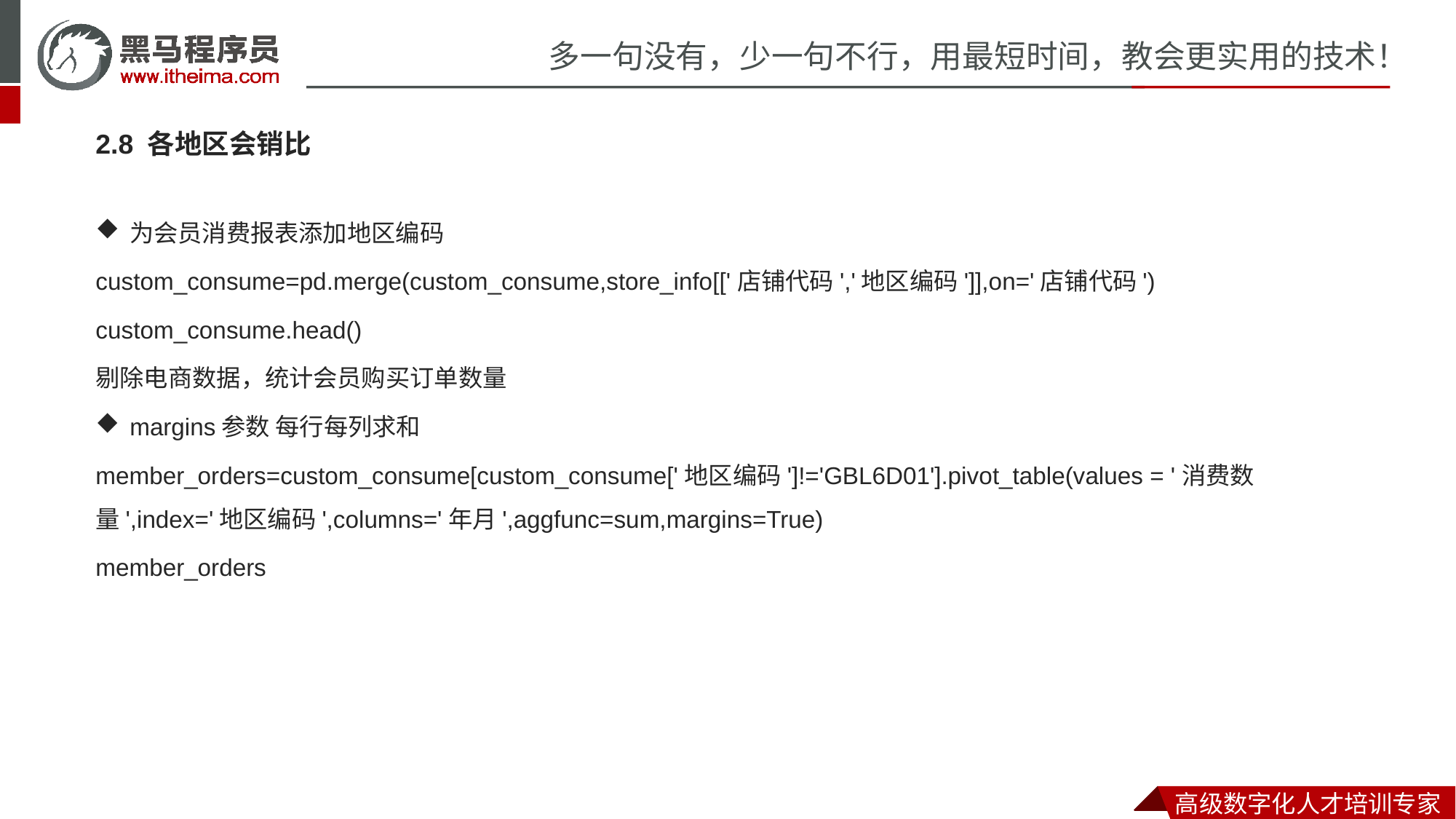

2.8 各地区会销比
为会员消费报表添加地区编码
custom_consume=pd.merge(custom_consume,store_info[['店铺代码','地区编码']],on='店铺代码')
custom_consume.head()
剔除电商数据，统计会员购买订单数量
margins参数 每行每列求和
member_orders=custom_consume[custom_consume['地区编码']!='GBL6D01'].pivot_table(values = '消费数量',index='地区编码',columns='年月',aggfunc=sum,margins=True)
member_orders